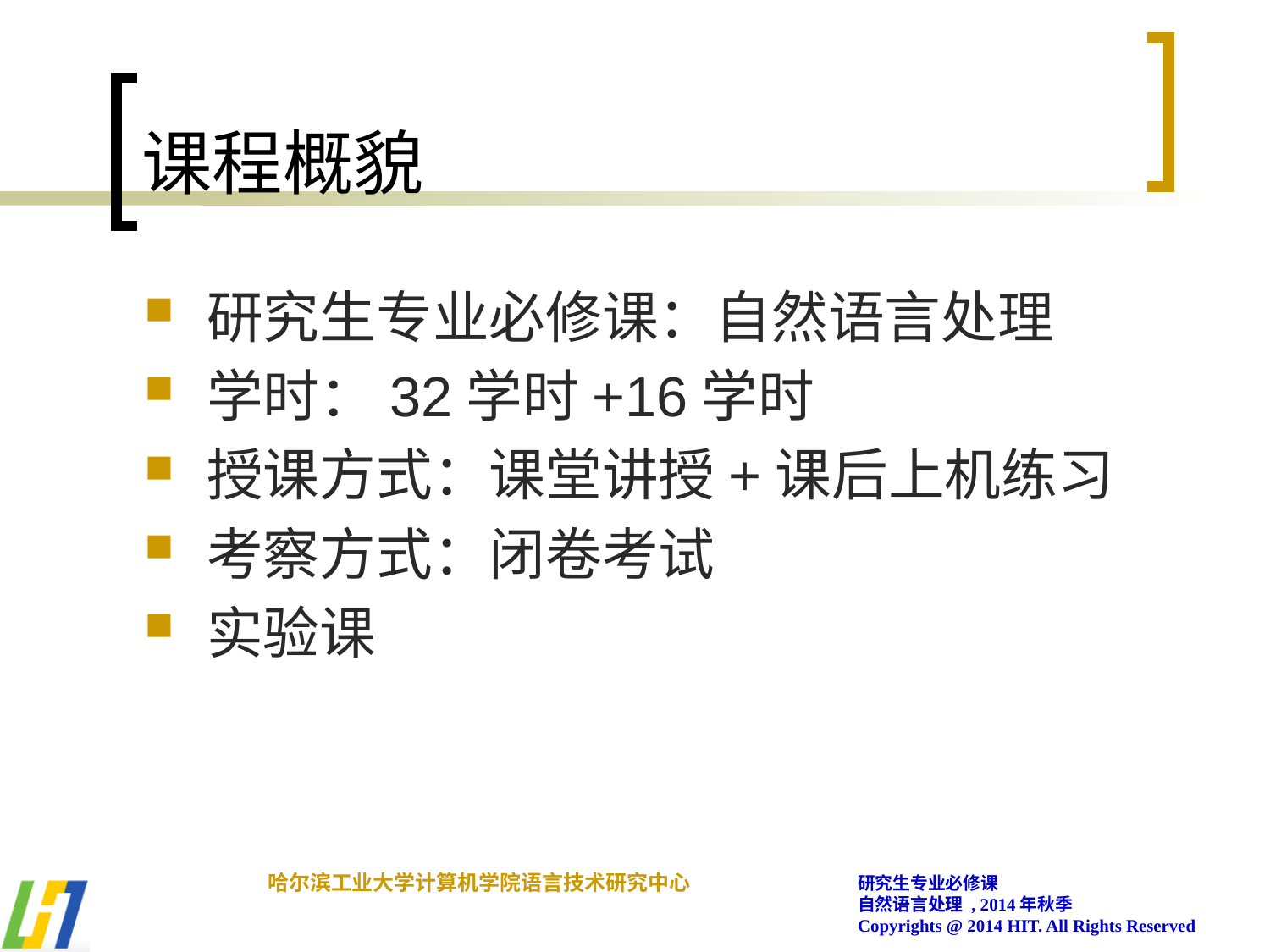

# 课程概貌
研究生专业必修课：自然语言处理
学时：32学时+16学时
授课方式：课堂讲授+课后上机练习
考察方式：闭卷考试
实验课
哈尔滨工业大学计算机学院语言技术研究中心
研究生专业必修课
自然语言处理 , 2014年秋季
Copyrights @ 2014 HIT. All Rights Reserved